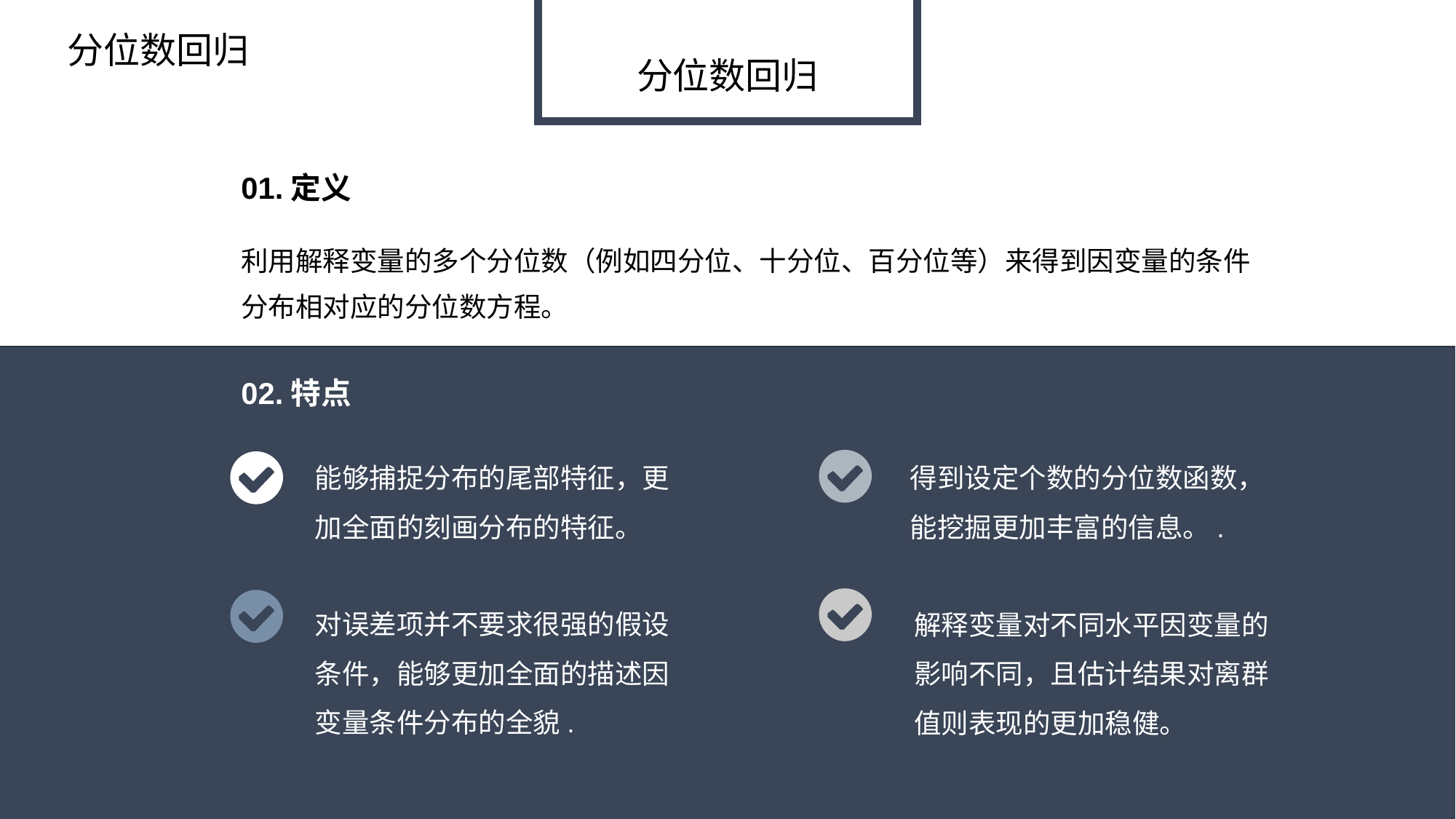

分位数回归
分位数回归
01.定义
利用解释变量的多个分位数（例如四分位、十分位、百分位等）来得到因变量的条件分布相对应的分位数方程。

02.特点
能够捕捉分布的尾部特征，更加全面的刻画分布的特征。

得到设定个数的分位数函数，能挖掘更加丰富的信息。.
对误差项并不要求很强的假设条件，能够更加全面的描述因变量条件分布的全貌.

解释变量对不同水平因变量的影响不同，且估计结果对离群值则表现的更加稳健。